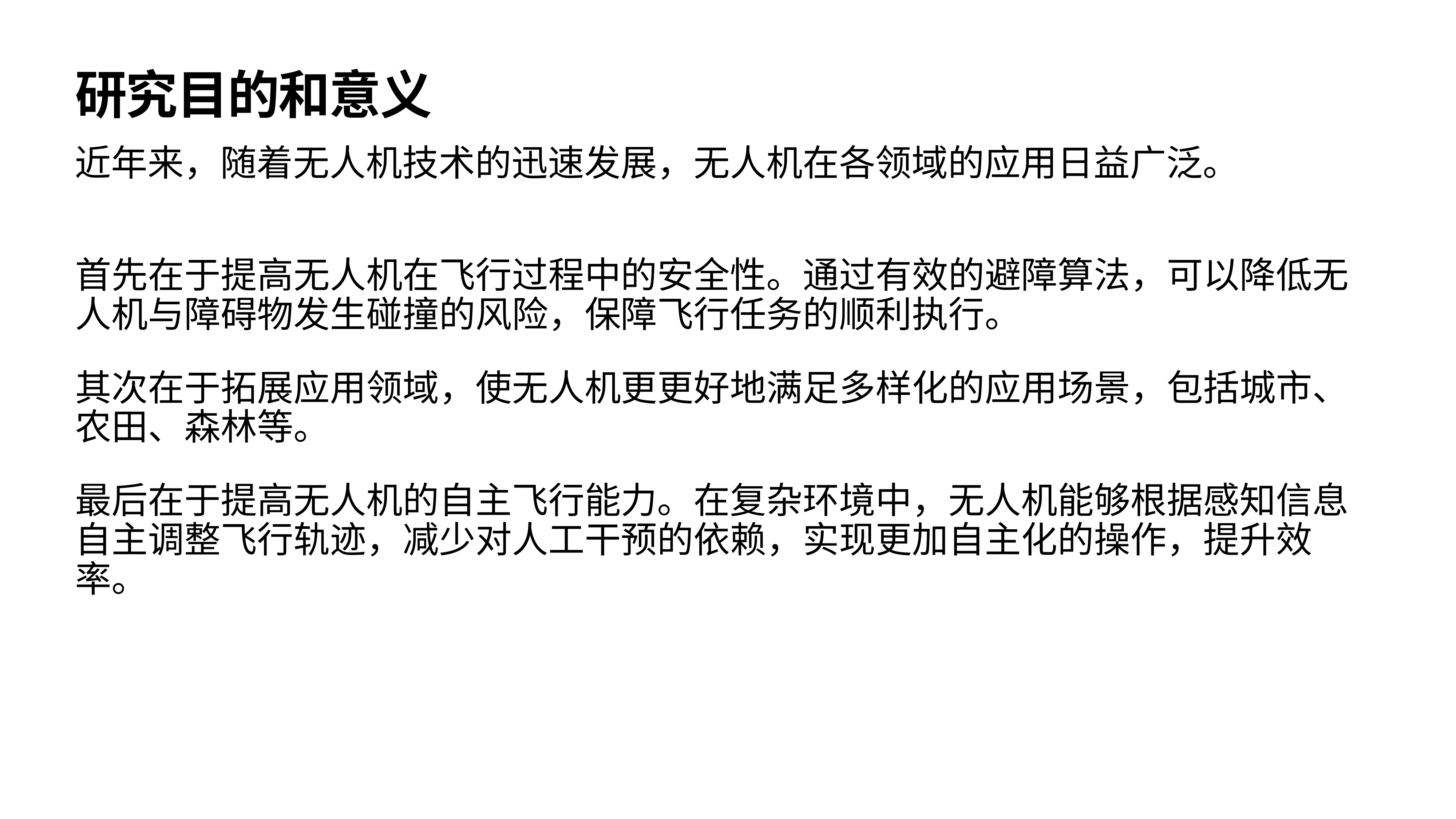

# 研究目的和意义
近年来，随着无人机技术的迅速发展，无人机在各领域的应用日益广泛。
首先在于提高无人机在飞行过程中的安全性。通过有效的避障算法，可以降低无人机与障碍物发生碰撞的风险，保障飞行任务的顺利执行。
其次在于拓展应用领域，使无人机更更好地满足多样化的应用场景，包括城市、农田、森林等。
最后在于提高无人机的自主飞行能力。在复杂环境中，无人机能够根据感知信息自主调整飞行轨迹，减少对人工干预的依赖，实现更加自主化的操作，提升效率。